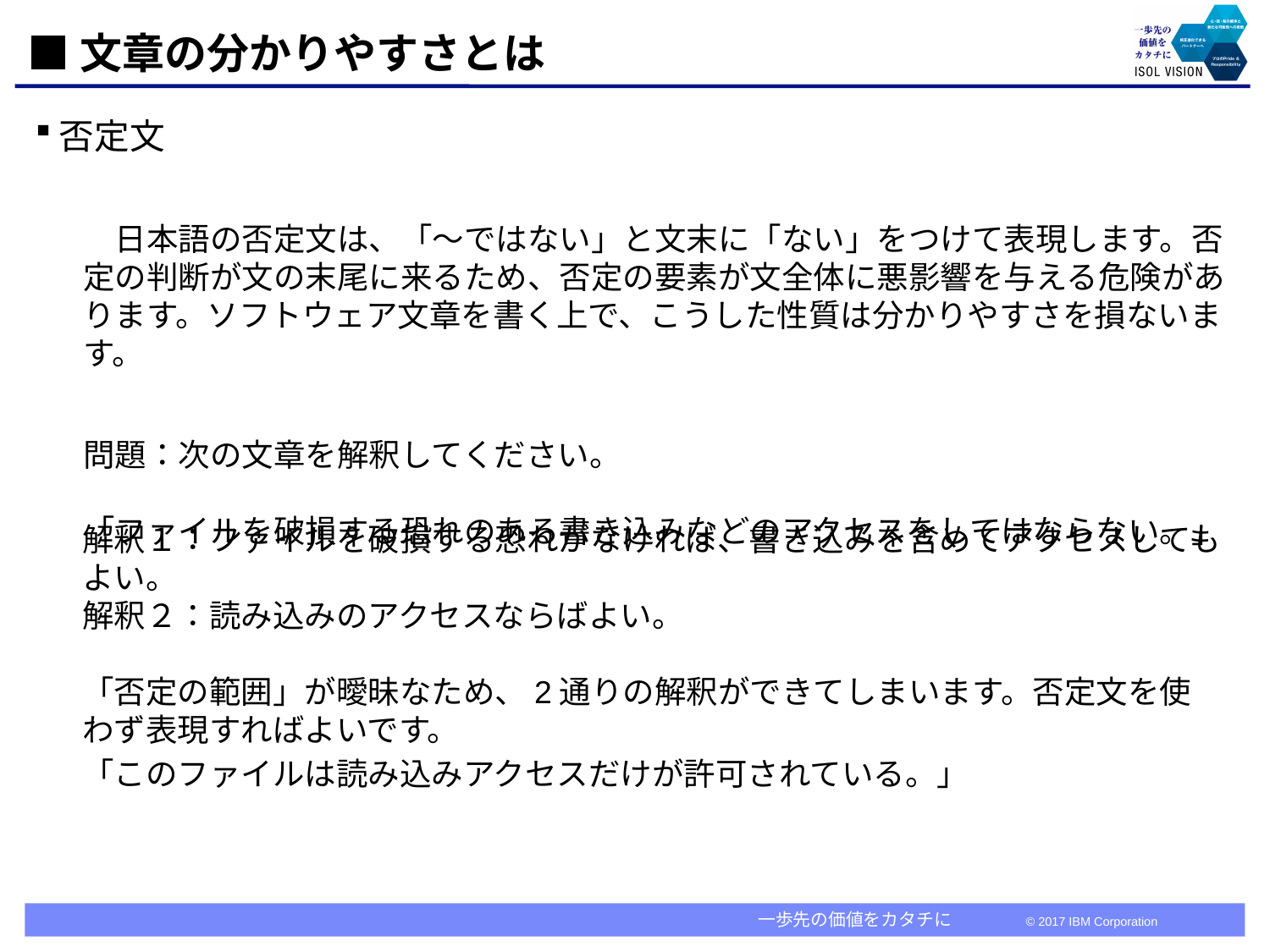

# ■文章の分かりやすさとは
否定文

　日本語の否定文は、「～ではない」と文末に「ない」をつけて表現します。否定の判断が文の末尾に来るため、否定の要素が文全体に悪影響を与える危険があります。ソフトウェア文章を書く上で、こうした性質は分かりやすさを損ないます。

問題：次の文章を解釈してください。

「ファイルを破損する恐れのある書き込みなどのアクセスをしてはならない。」

解釈１：ファイルを破損する恐れがなければ、書き込みを含めてアクセスしてもよい。
解釈２：読み込みのアクセスならばよい。

「否定の範囲」が曖昧なため、2通りの解釈ができてしまいます。否定文を使わず表現すればよいです。
「このファイルは読み込みアクセスだけが許可されている。」